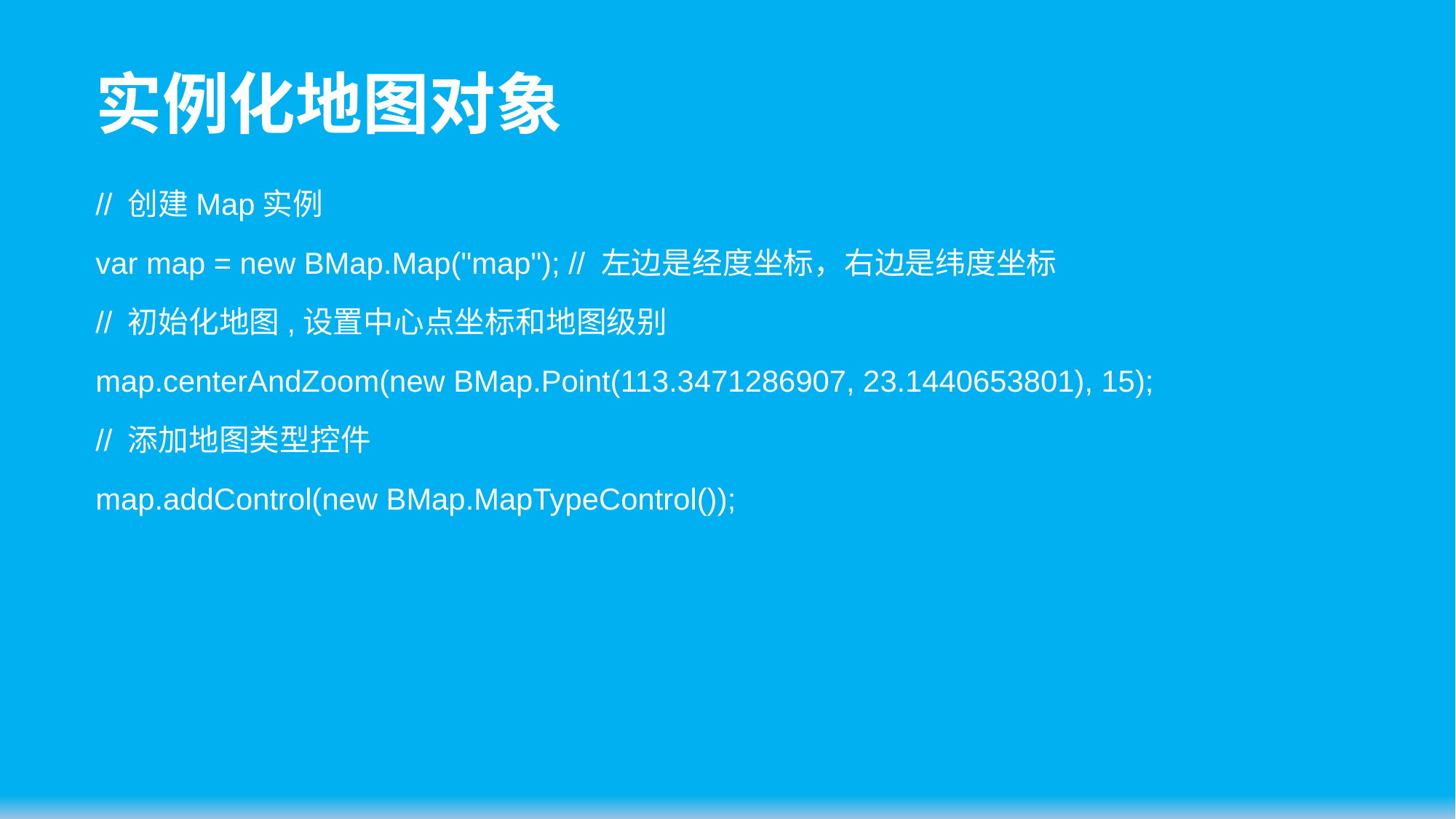

# 实例化地图对象
// 创建Map实例
var map = new BMap.Map("map"); // 左边是经度坐标，右边是纬度坐标
// 初始化地图,设置中心点坐标和地图级别
map.centerAndZoom(new BMap.Point(113.3471286907, 23.1440653801), 15);
// 添加地图类型控件
map.addControl(new BMap.MapTypeControl());